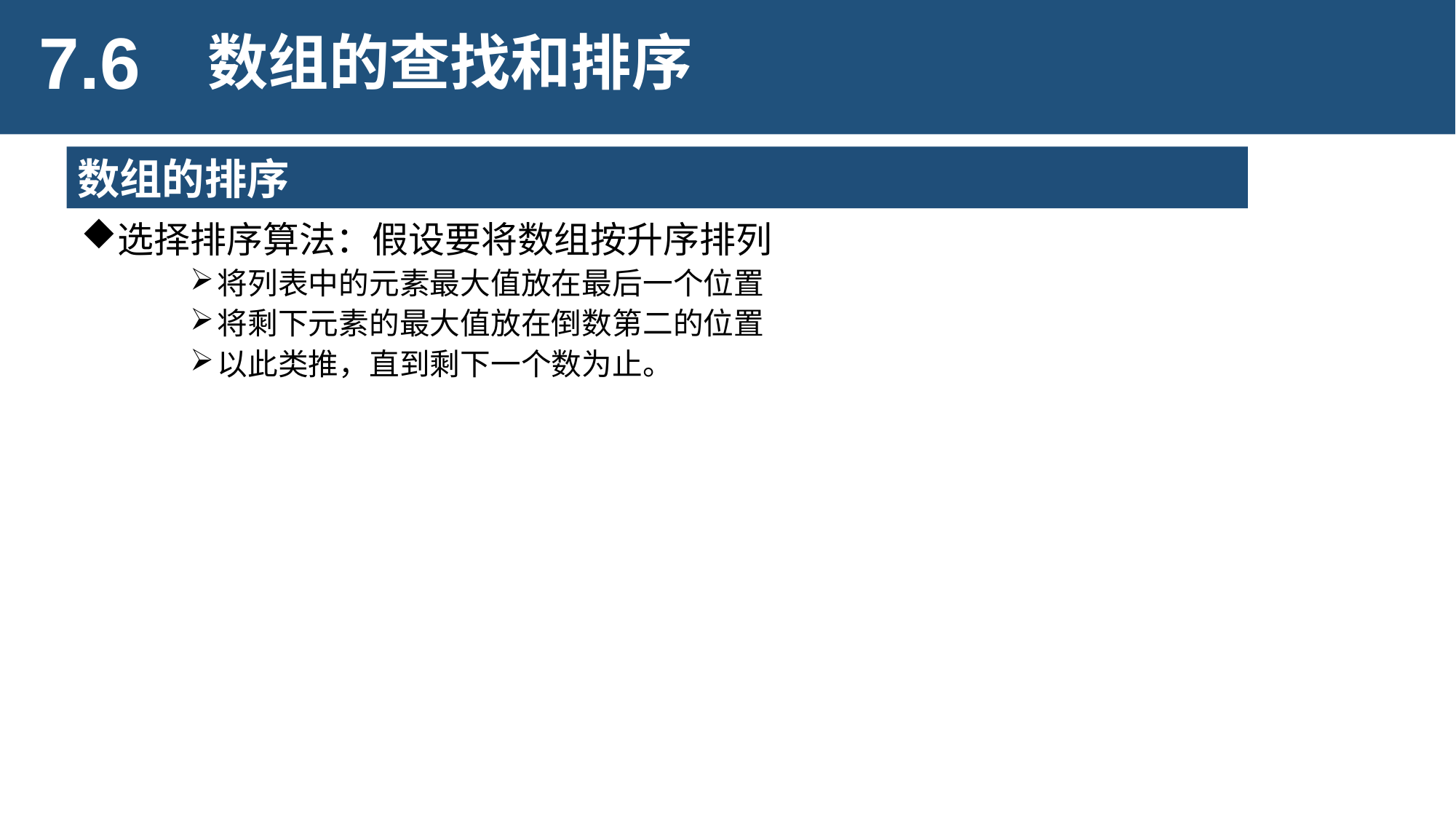

7.6
数组的查找和排序

数组的排序
选择排序算法：假设要将数组按升序排列
将列表中的元素最大值放在最后一个位置
将剩下元素的最大值放在倒数第二的位置
以此类推，直到剩下一个数为止。